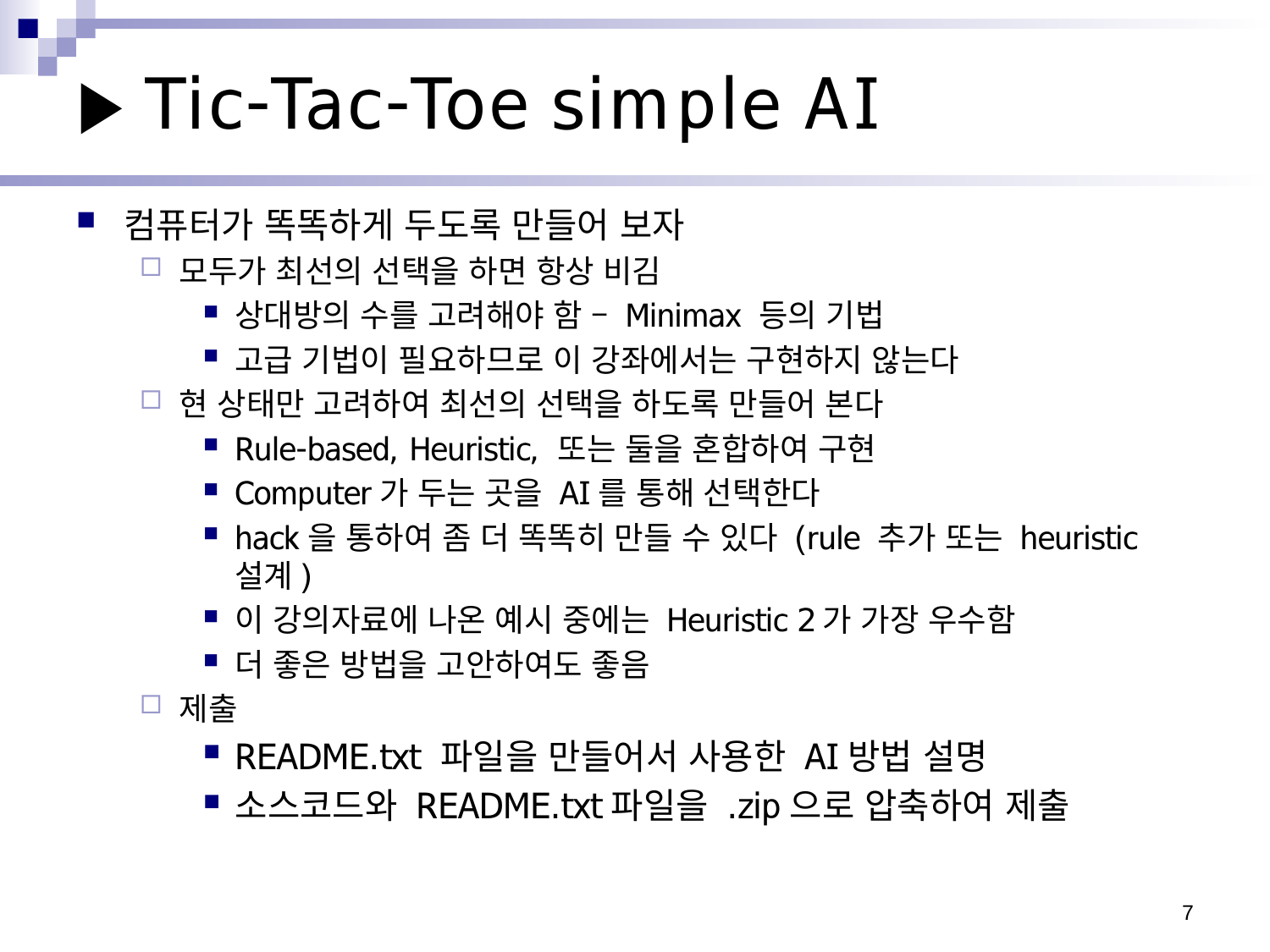

# ▶ Tic-Tac-Toe simple AI
컴퓨터가 똑똑하게 두도록 만들어 보자
모두가 최선의 선택을 하면 항상 비김
상대방의 수를 고려해야 함 – Minimax 등의 기법
고급 기법이 필요하므로 이 강좌에서는 구현하지 않는다
현 상태만 고려하여 최선의 선택을 하도록 만들어 본다
Rule-based, Heuristic, 또는 둘을 혼합하여 구현
Computer가 두는 곳을 AI를 통해 선택한다
hack을 통하여 좀 더 똑똑히 만들 수 있다 (rule 추가 또는 heuristic 설계)
이 강의자료에 나온 예시 중에는 Heuristic 2가 가장 우수함
더 좋은 방법을 고안하여도 좋음
제출
README.txt 파일을 만들어서 사용한 AI방법 설명
소스코드와 README.txt파일을 .zip으로 압축하여 제출

7